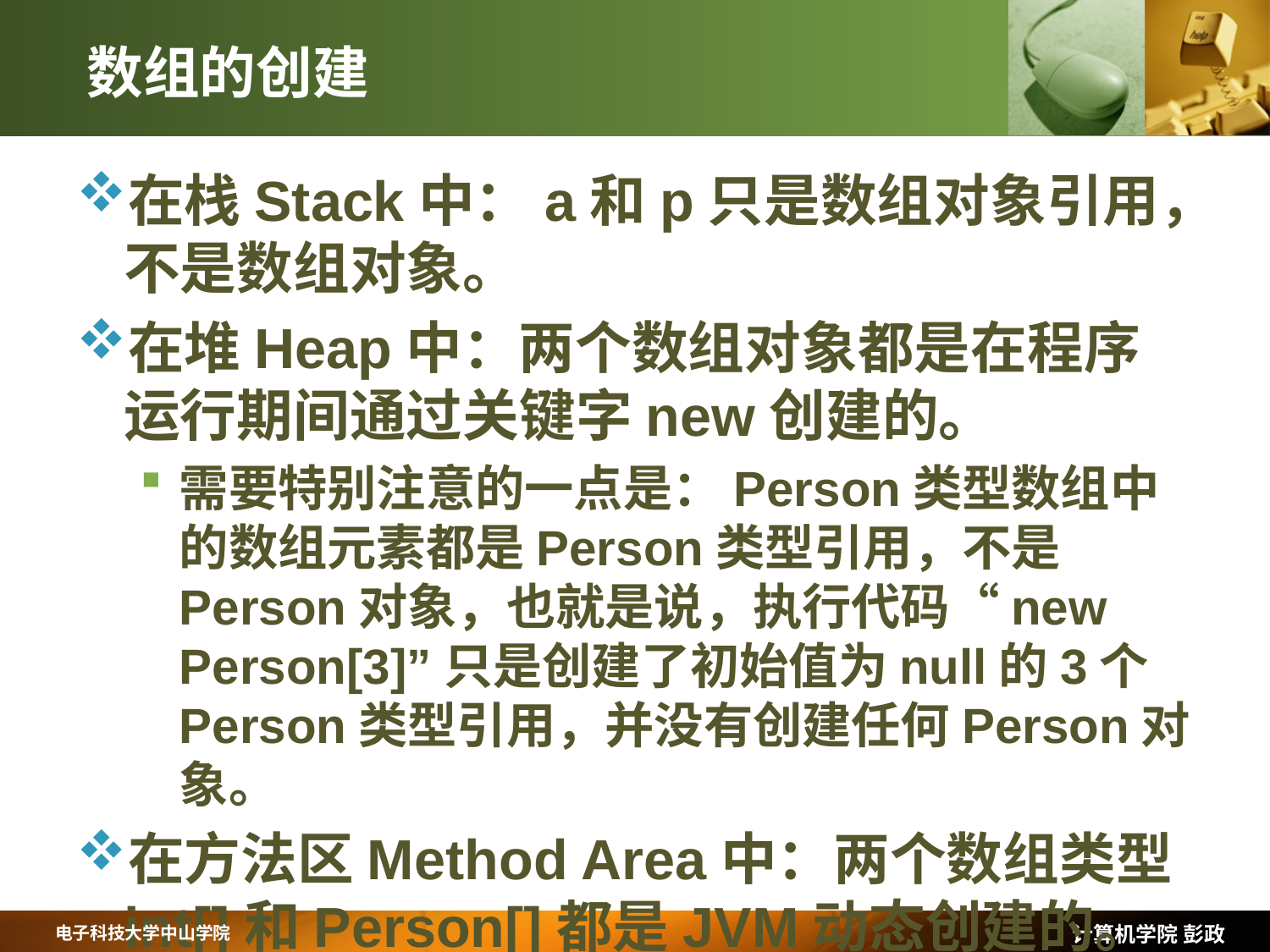

# 数组的创建
在栈Stack中：a和p只是数组对象引用，不是数组对象。
在堆Heap中：两个数组对象都是在程序运行期间通过关键字new创建的。
需要特别注意的一点是：Person类型数组中的数组元素都是Person类型引用，不是Person对象，也就是说，执行代码“new Person[3]”只是创建了初始值为null的3个Person类型引用，并没有创建任何Person对象。
在方法区Method Area中：两个数组类型int[]和Person[]都是JVM动态创建的。
计算机学院 彭政
电子科技大学中山学院